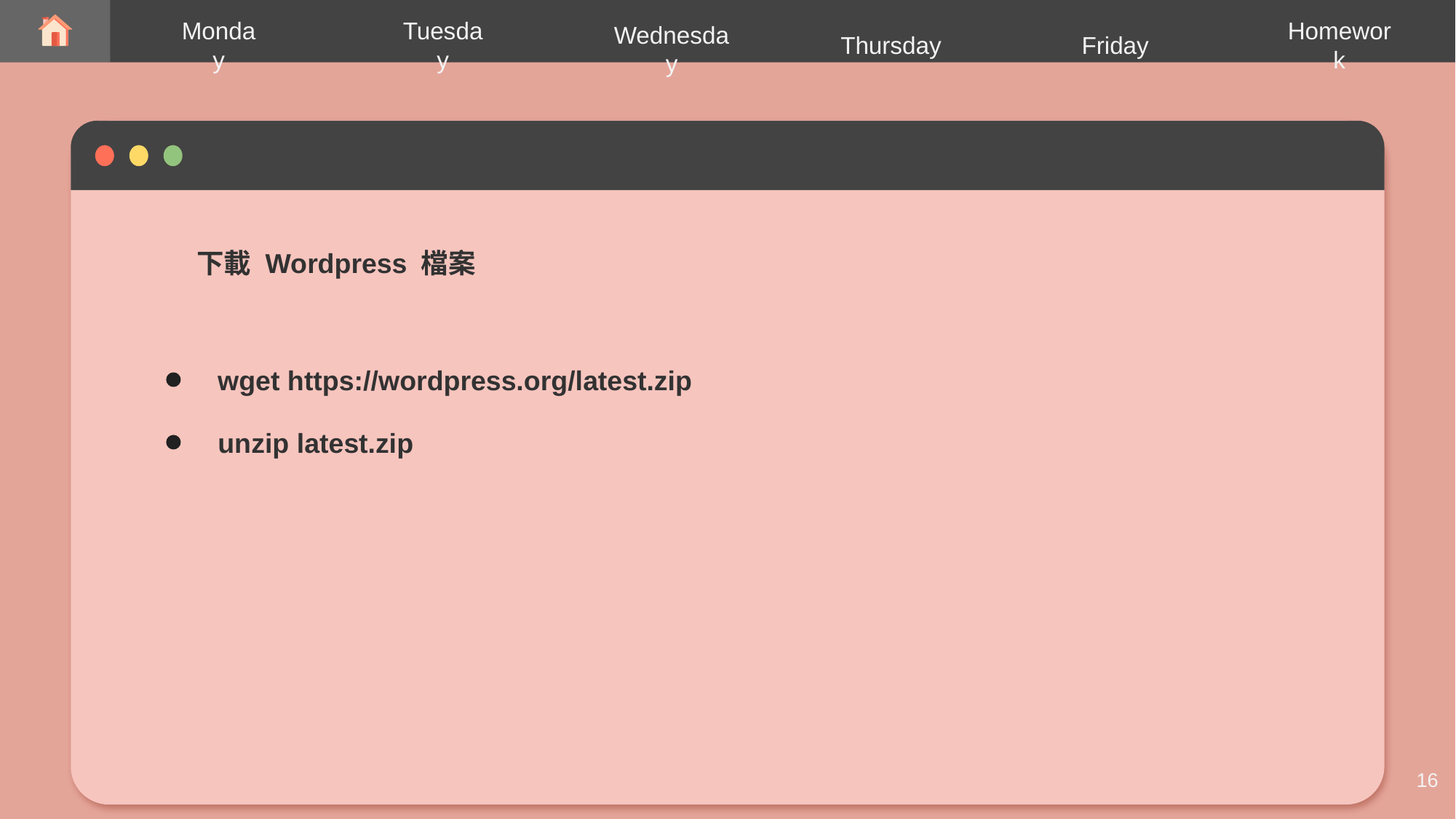

Thursday
Monday
Tuesday
Wednesday
Friday
Homework

下載 Wordpress 檔案
wget https://wordpress.org/latest.zip

unzip latest.zip

16